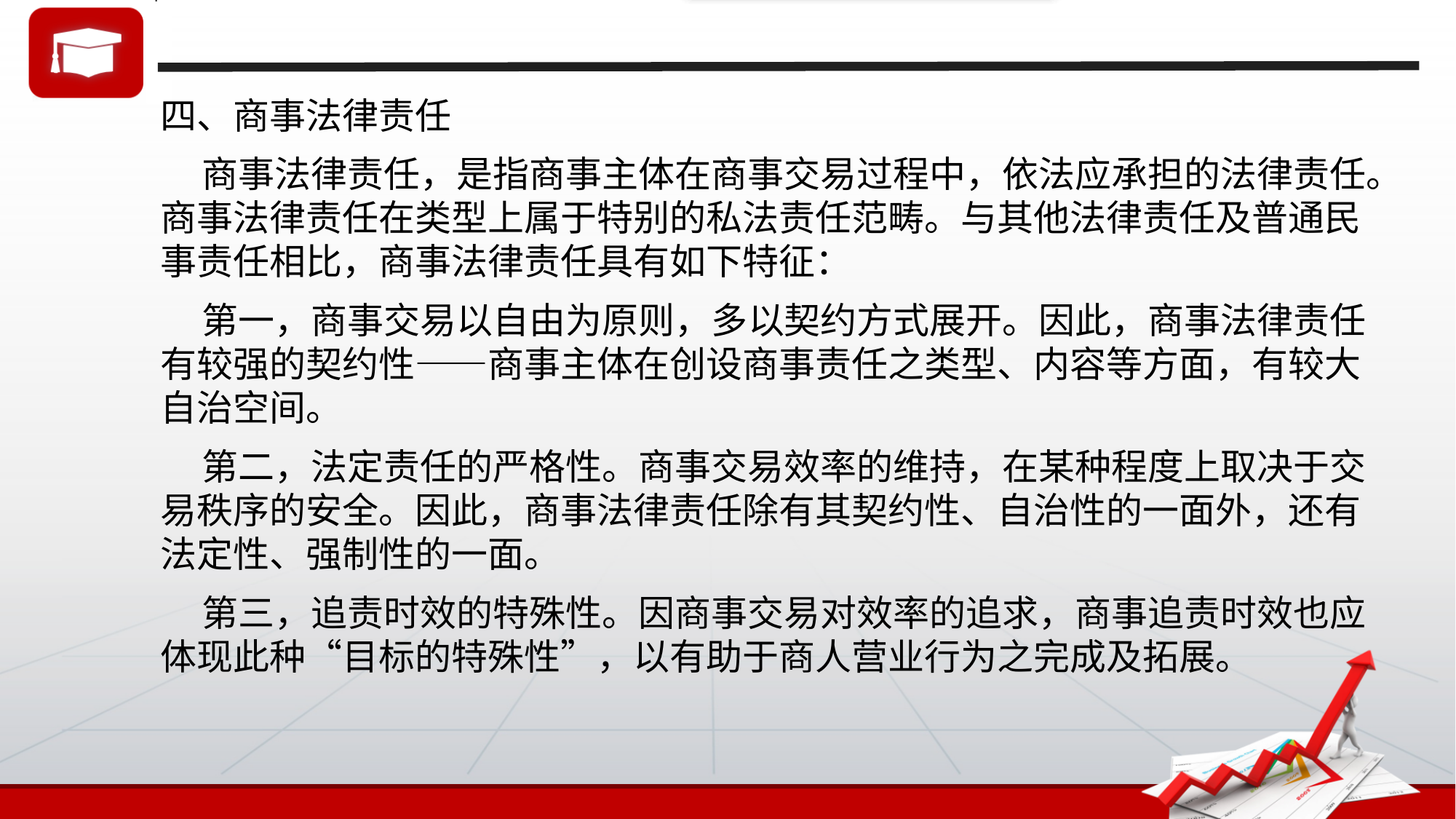

四、商事法律责任
    商事法律责任，是指商事主体在商事交易过程中，依法应承担的法律责任。商事法律责任在类型上属于特别的私法责任范畴。与其他法律责任及普通民事责任相比，商事法律责任具有如下特征：
    第一，商事交易以自由为原则，多以契约方式展开。因此，商事法律责任有较强的契约性——商事主体在创设商事责任之类型、内容等方面，有较大自治空间。
    第二，法定责任的严格性。商事交易效率的维持，在某种程度上取决于交易秩序的安全。因此，商事法律责任除有其契约性、自治性的一面外，还有法定性、强制性的一面。
    第三，追责时效的特殊性。因商事交易对效率的追求，商事追责时效也应体现此种“目标的特殊性”，以有助于商人营业行为之完成及拓展。